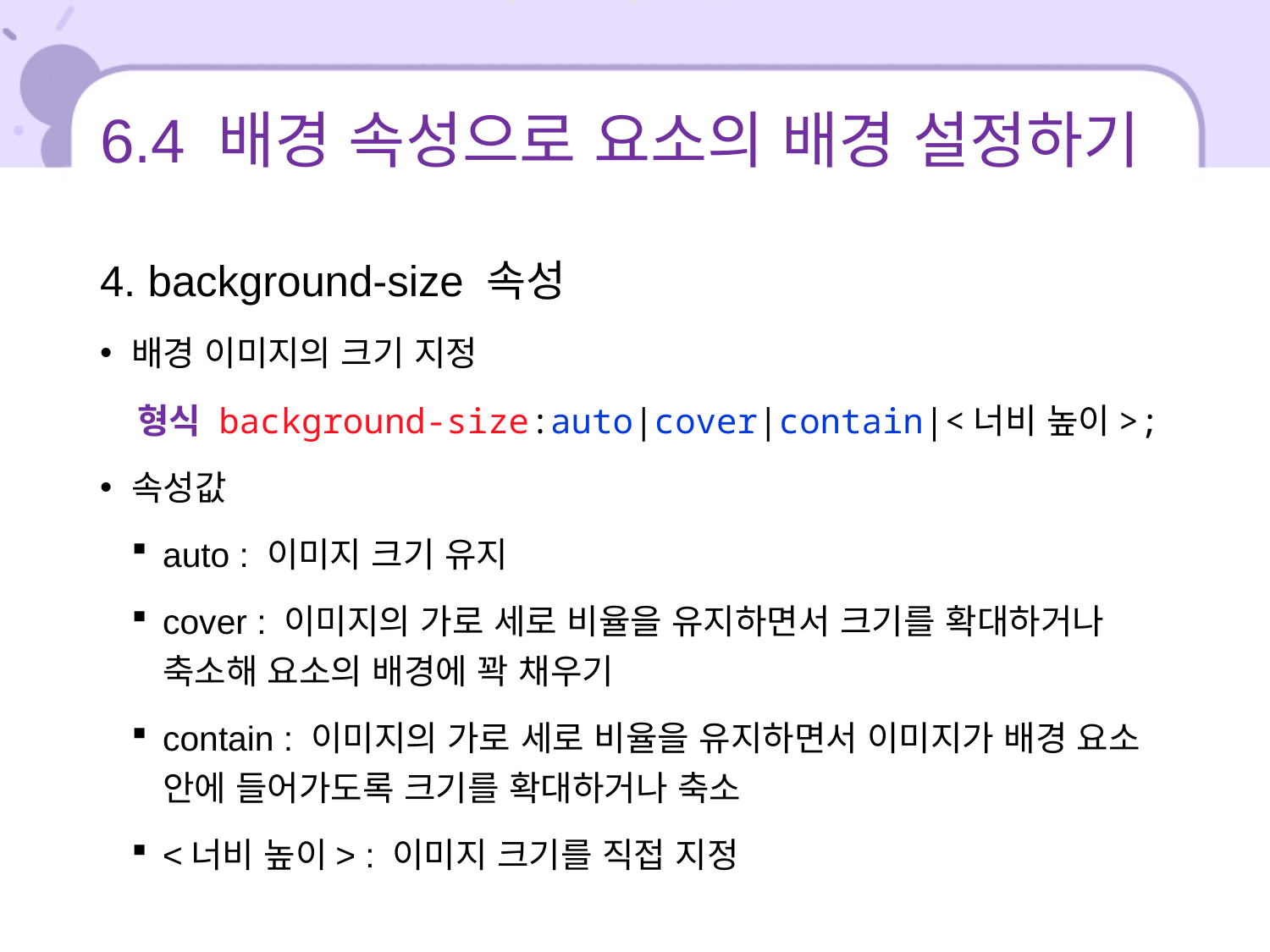

# 6.4 배경 속성으로 요소의 배경 설정하기
4. background-size 속성
배경 이미지의 크기 지정
   형식 background-size:auto|cover|contain|<너비 높이>;
속성값
auto : 이미지 크기 유지
cover : 이미지의 가로 세로 비율을 유지하면서 크기를 확대하거나 축소해 요소의 배경에 꽉 채우기
contain : 이미지의 가로 세로 비율을 유지하면서 이미지가 배경 요소 안에 들어가도록 크기를 확대하거나 축소
<너비 높이> : 이미지 크기를 직접 지정